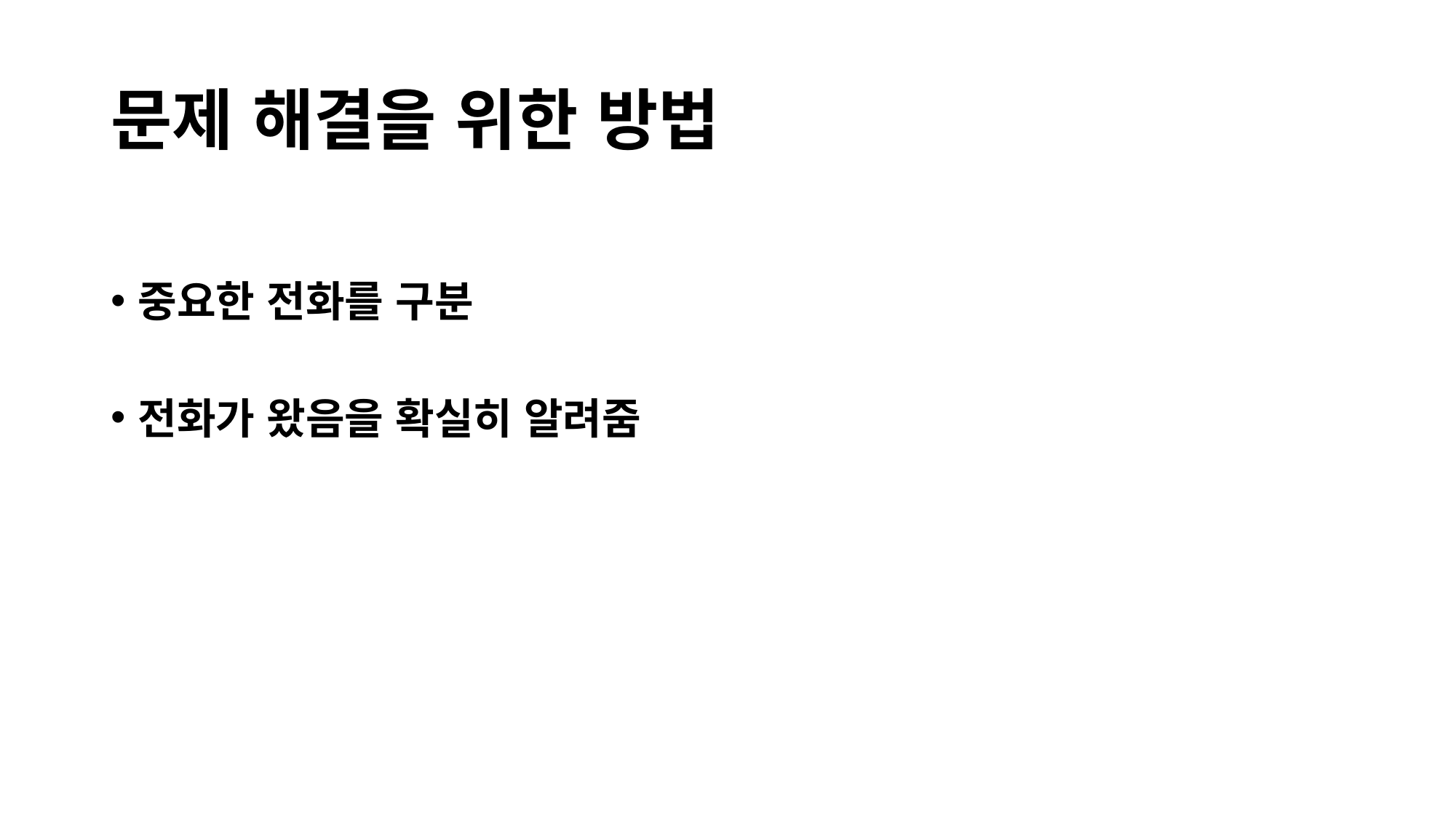

# 문제 해결을 위한 방법
중요한 전화를 구분
전화가 왔음을 확실히 알려줌